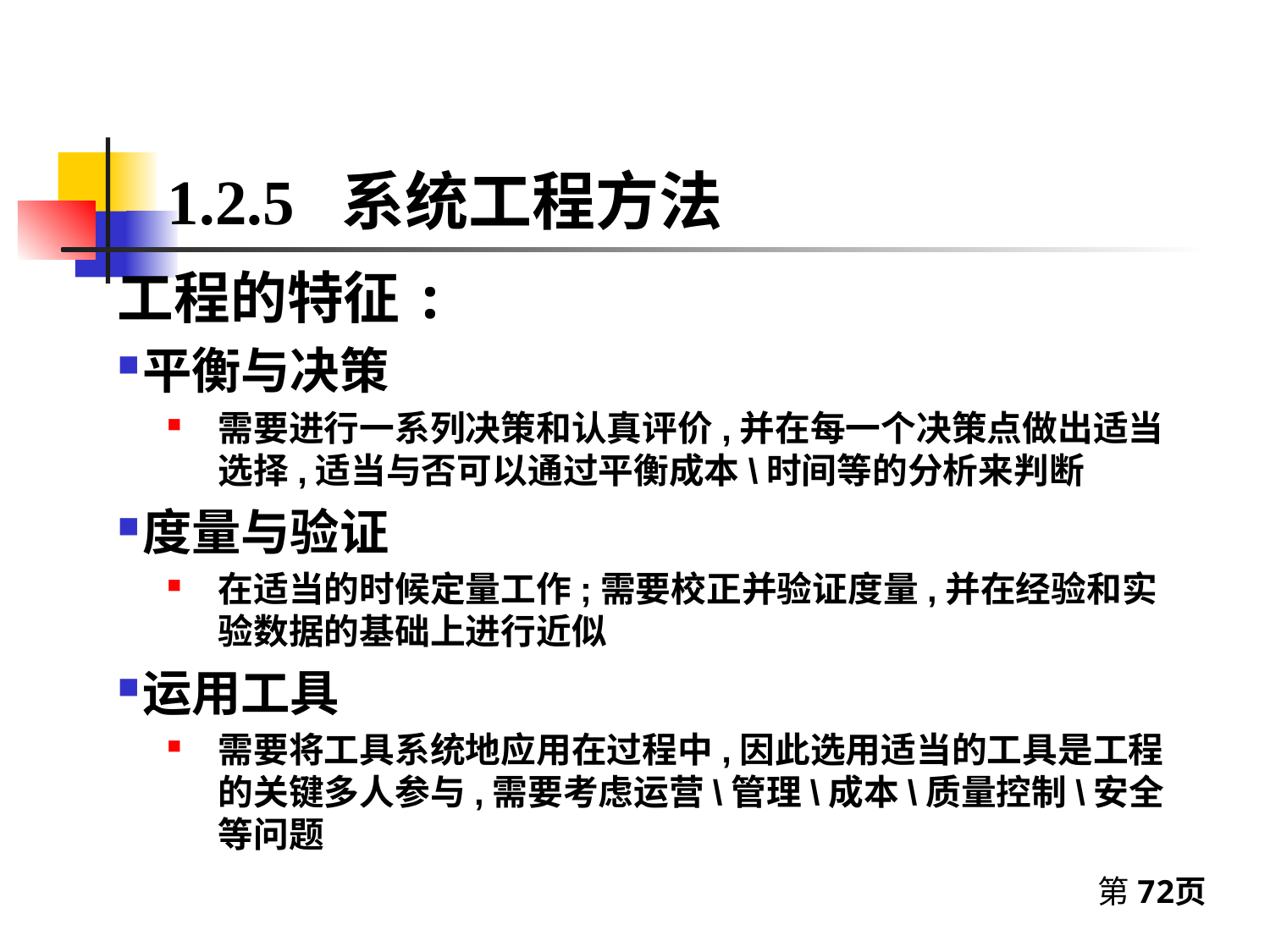

1.2.5  系统工程方法
工程的特征:
平衡与决策
需要进行一系列决策和认真评价,并在每一个决策点做出适当选择,适当与否可以通过平衡成本\时间等的分析来判断
度量与验证
在适当的时候定量工作;需要校正并验证度量,并在经验和实验数据的基础上进行近似
运用工具
需要将工具系统地应用在过程中,因此选用适当的工具是工程的关键多人参与,需要考虑运营\管理\成本\质量控制\安全等问题